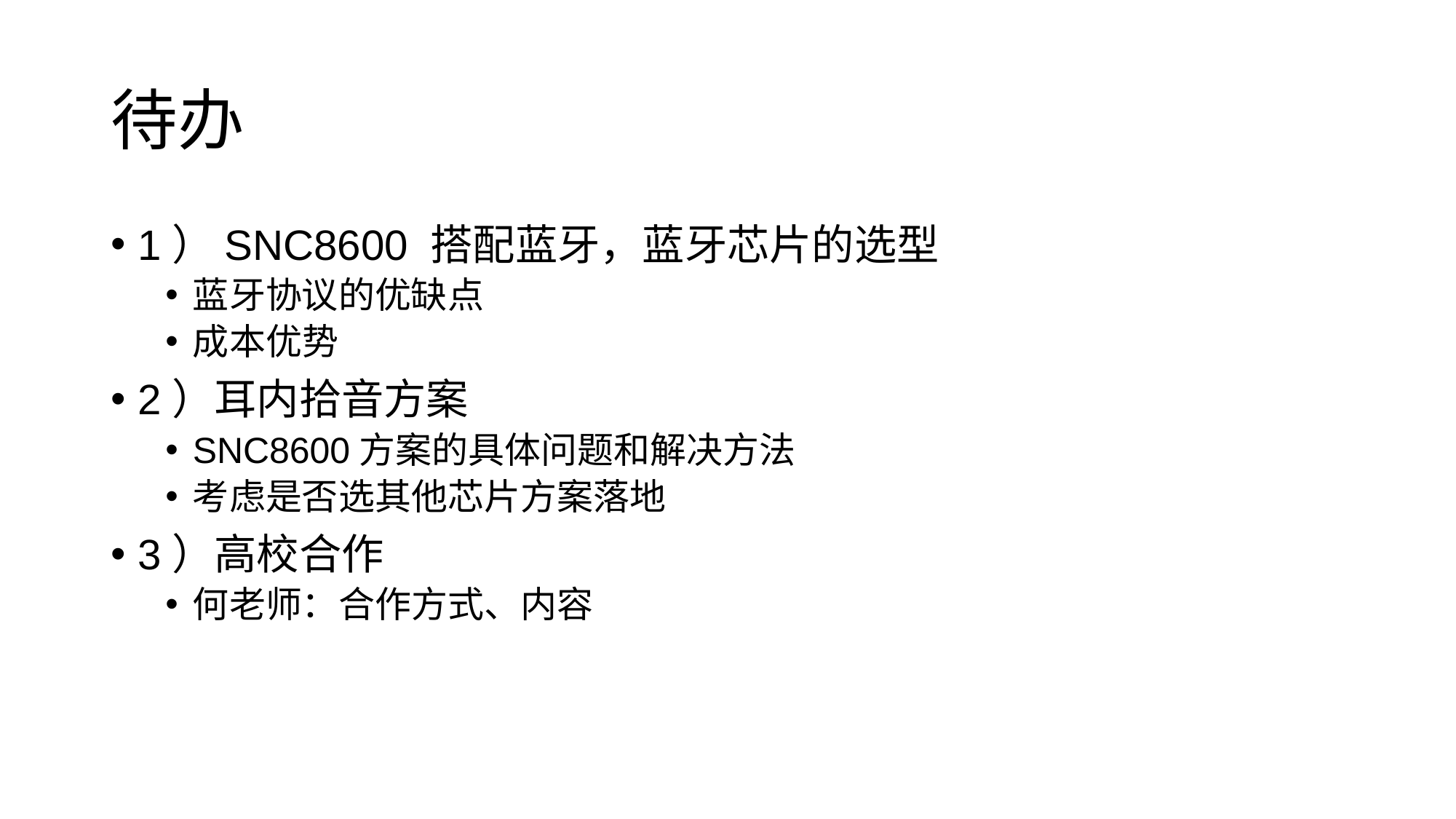

# 待办
1）SNC8600 搭配蓝牙，蓝牙芯片的选型
蓝牙协议的优缺点
成本优势
2）耳内拾音方案
SNC8600方案的具体问题和解决方法
考虑是否选其他芯片方案落地
3）高校合作
何老师：合作方式、内容